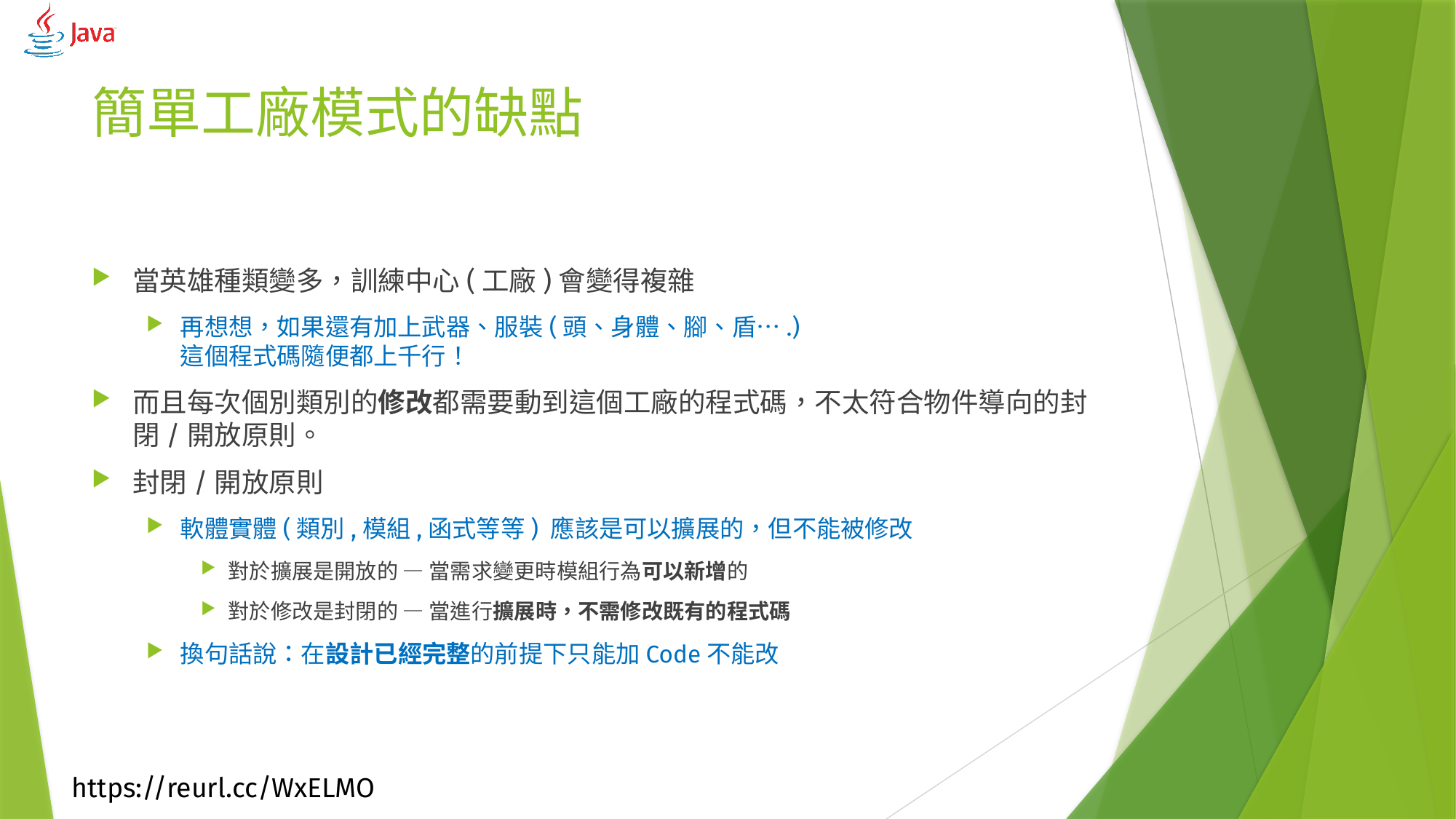

# 簡單工廠模式的缺點
當英雄種類變多，訓練中心(工廠)會變得複雜
再想想，如果還有加上武器、服裝(頭、身體、腳、盾….)
這個程式碼隨便都上千行！
而且每次個別類別的修改都需要動到這個工廠的程式碼，不太符合物件導向的封閉/開放原則。
封閉/開放原則
軟體實體(類別,模組,函式等等) 應該是可以擴展的，但不能被修改
對於擴展是開放的 — 當需求變更時模組行為可以新增的
對於修改是封閉的 — 當進行擴展時，不需修改既有的程式碼
換句話說：在設計已經完整的前提下只能加Code不能改